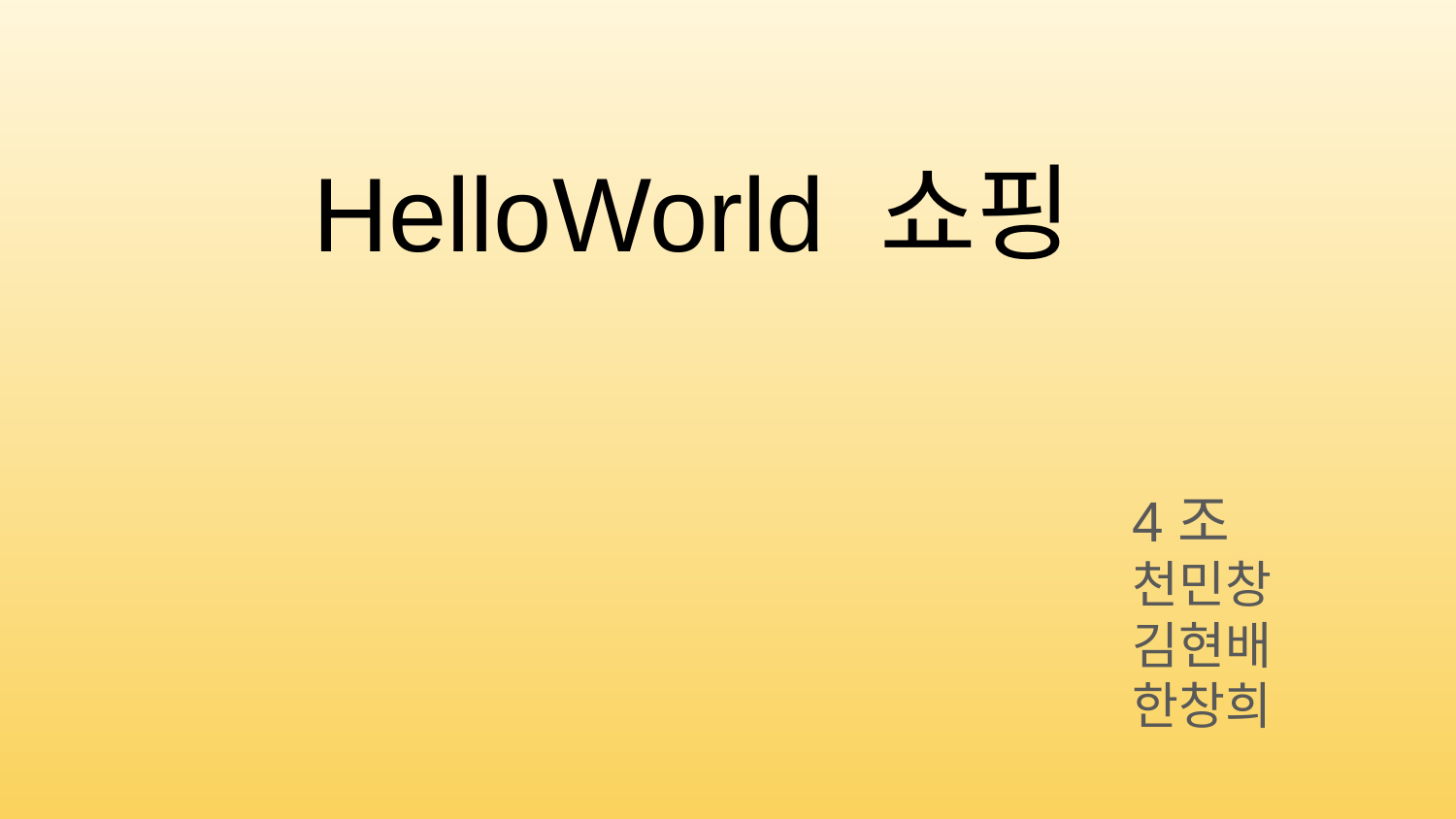

# HelloWorld 쇼핑
4조
천민창
김현배
한창희